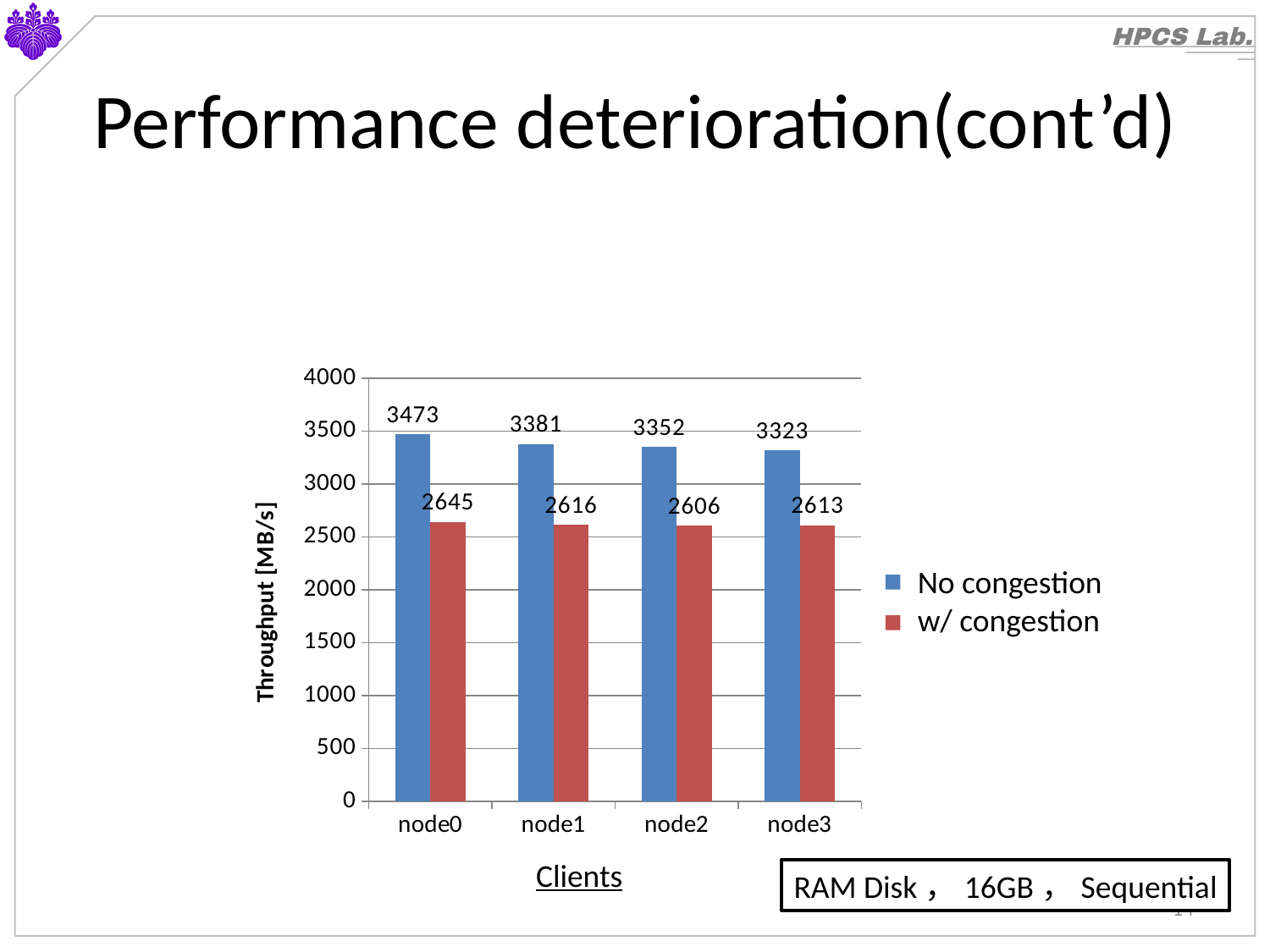

# Performance deterioration(cont’d)

### Chart

| Category | 集中無し | 集中発生 |
|---|---|---|
| node0 | 3473.3333333333335 | 2645.0666666666666 |
| node1 | 3381.266666666667 | 2616.133333333333 |
| node2 | 3351.7333333333336 | 2605.733333333333 |
| node3 | 3322.7333333333336 | 2612.6666666666665 |
No congestion
w/ congestion
Clients
RAM Disk，16GB，Sequential
14